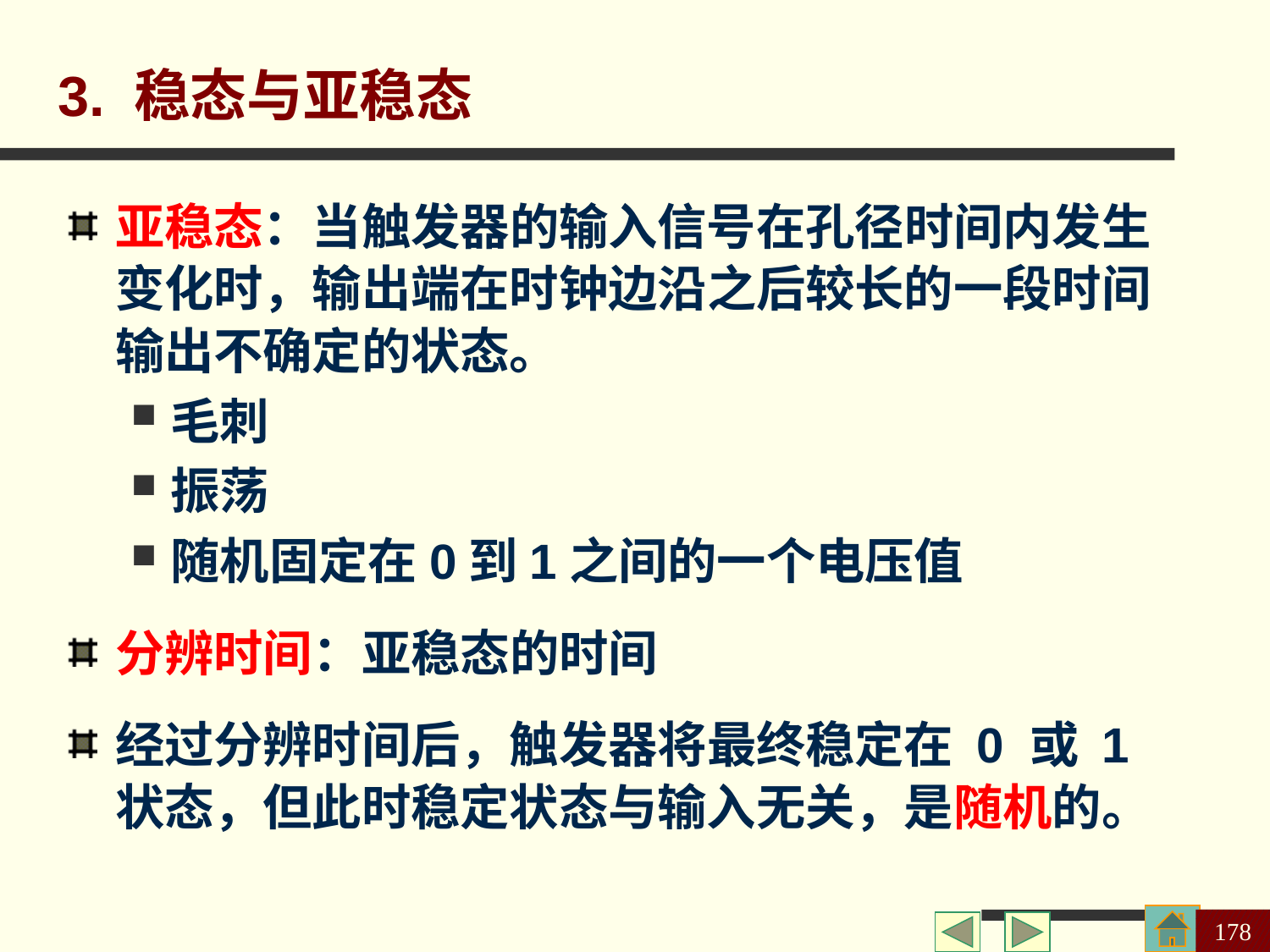

3. 稳态与亚稳态
亚稳态：当触发器的输入信号在孔径时间内发生变化时，输出端在时钟边沿之后较长的一段时间输出不确定的状态。
毛刺
振荡
随机固定在0到1之间的一个电压值
分辨时间：亚稳态的时间
经过分辨时间后，触发器将最终稳定在 0 或 1 状态，但此时稳定状态与输入无关，是随机的。
178